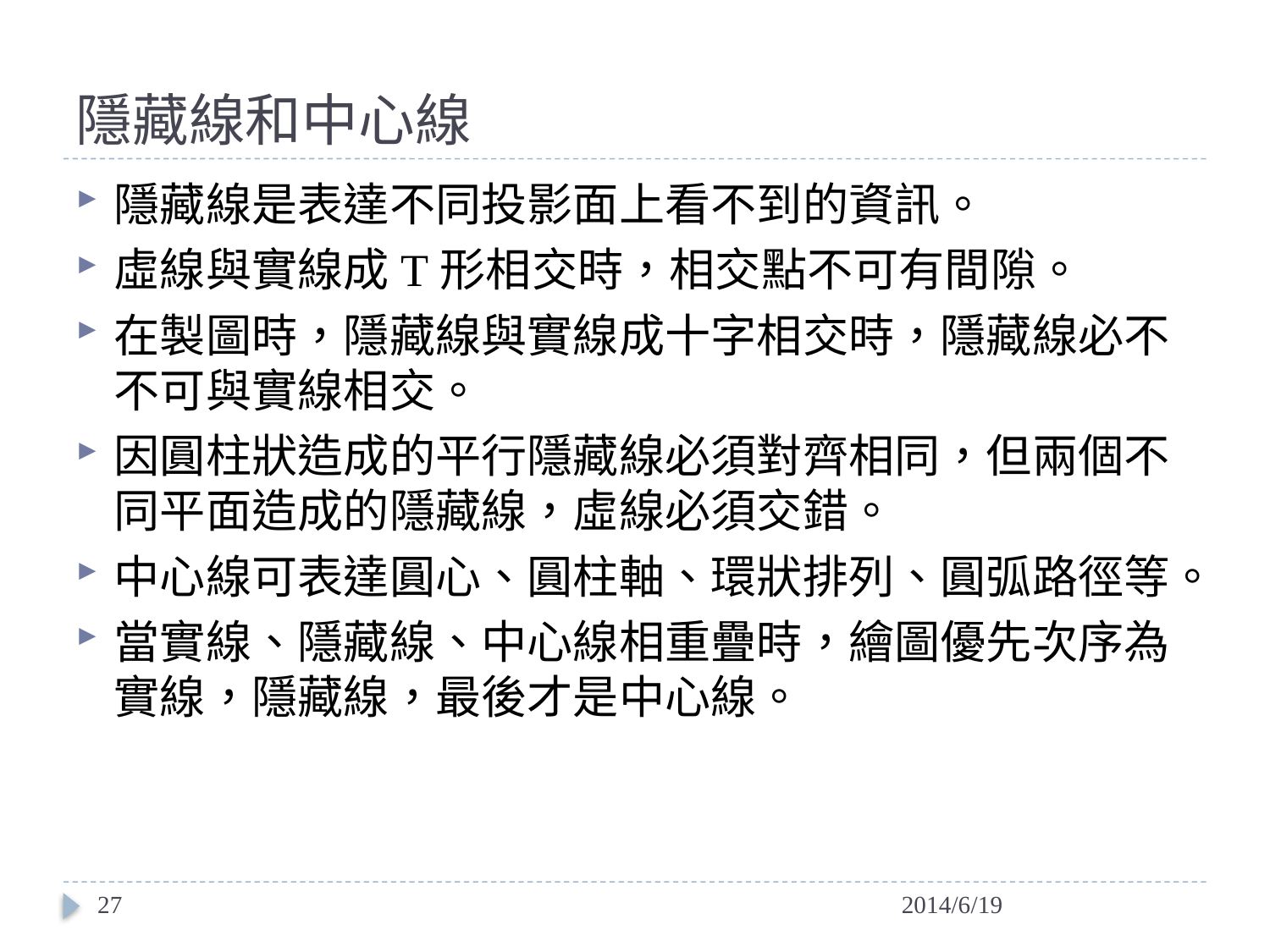

# 隱藏線和中心線
隱藏線是表達不同投影面上看不到的資訊。
虛線與實線成T形相交時，相交點不可有間隙。
在製圖時，隱藏線與實線成十字相交時，隱藏線必不不可與實線相交。
因圓柱狀造成的平行隱藏線必須對齊相同，但兩個不同平面造成的隱藏線，虛線必須交錯。
中心線可表達圓心、圓柱軸、環狀排列、圓弧路徑等。
當實線、隱藏線、中心線相重疊時，繪圖優先次序為實線，隱藏線，最後才是中心線。

27
2014/6/19